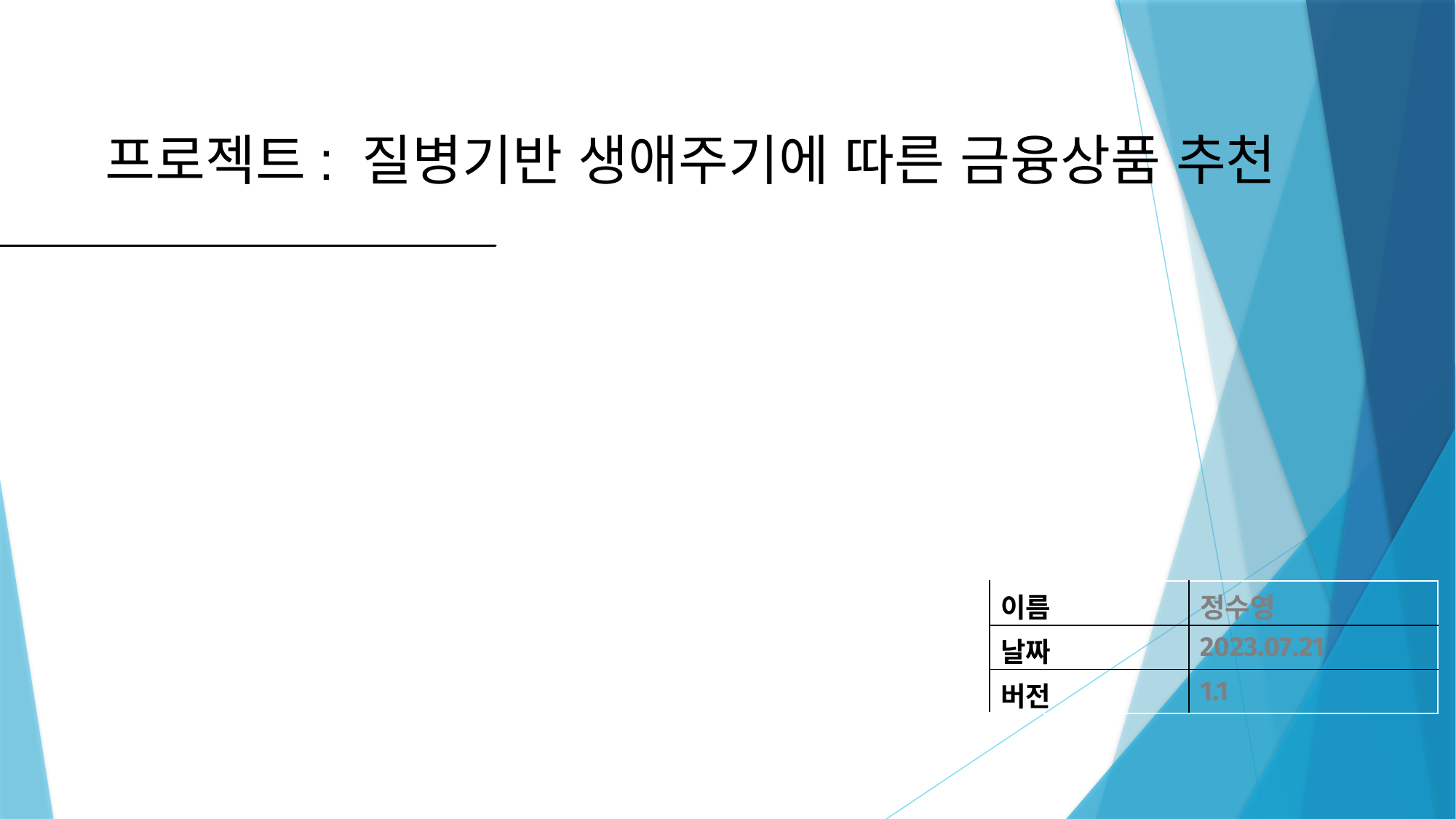

프로젝트: 질병기반 생애주기에 따른 금융상품 추천
|  | 이름 | 정수영 |
| --- | --- | --- |
|  | 날짜 | 2023.07.21 |
|  | 버전 | 1.1 |